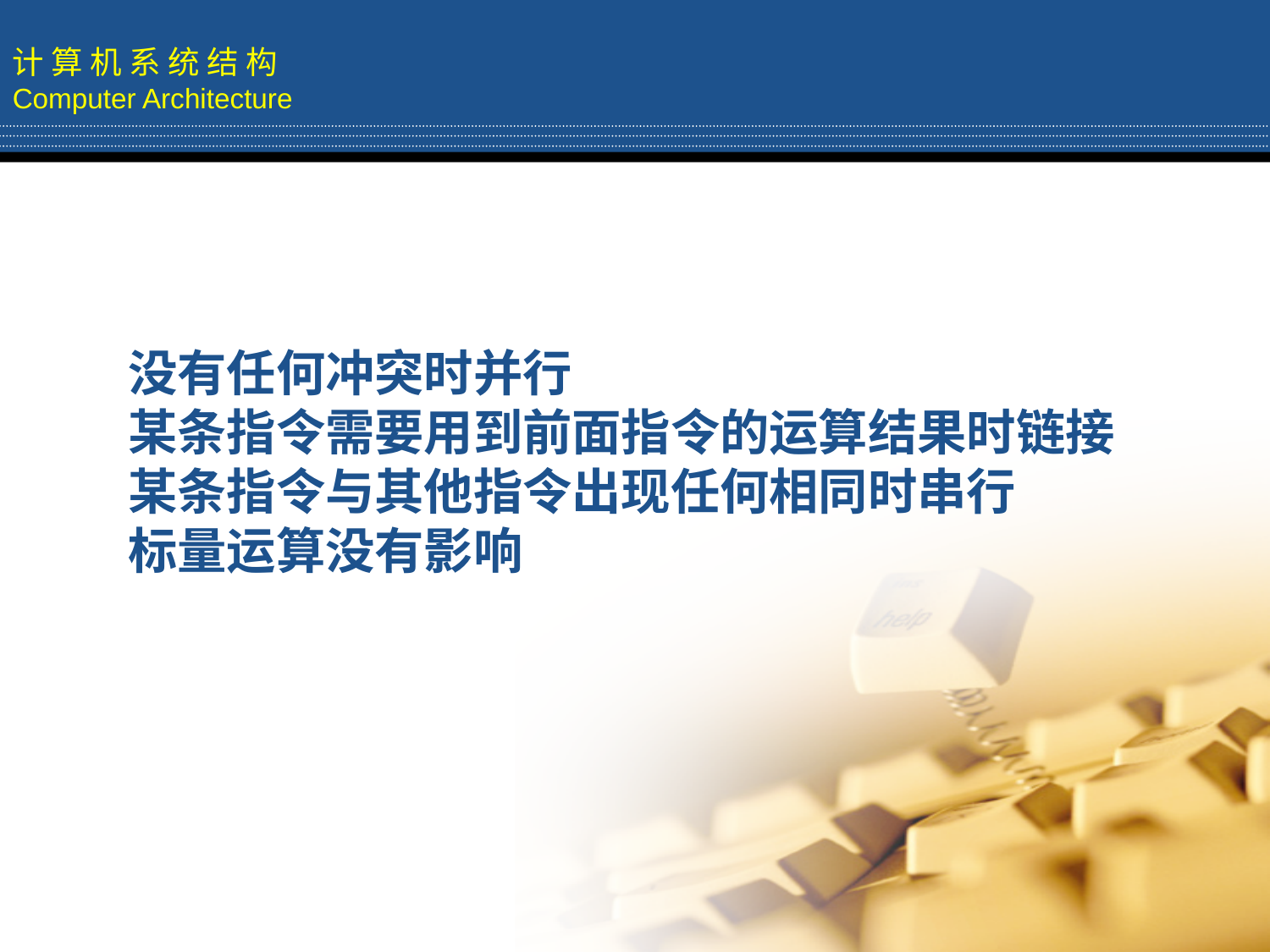

没有任何冲突时并行
某条指令需要用到前面指令的运算结果时链接
某条指令与其他指令出现任何相同时串行
标量运算没有影响